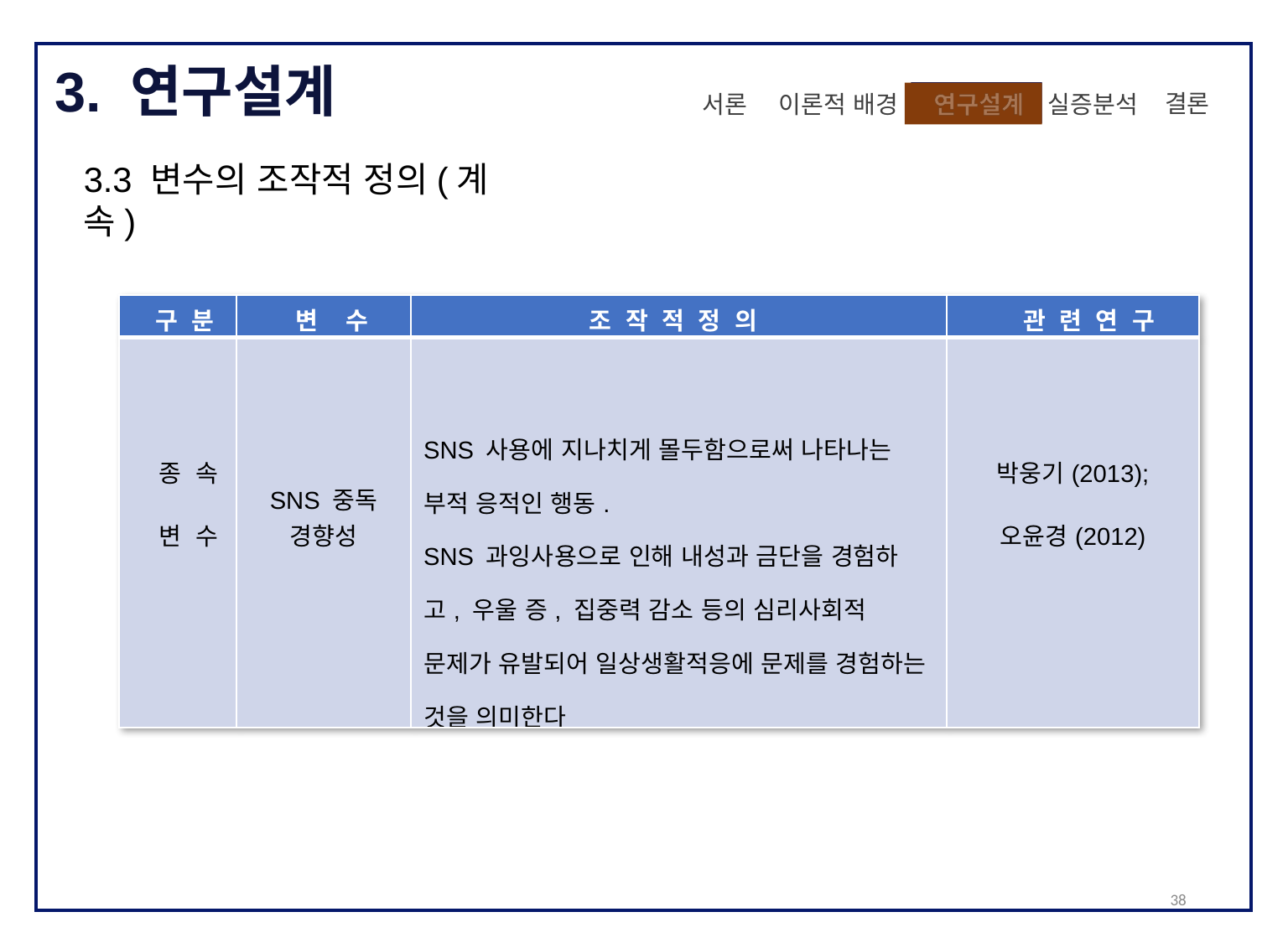

3. 연구설계

 결론
실증분석
이론적 배경
 연구설계
 연구설계
서론
3.3 변수의 조작적 정의(계속)

| 구 분 | 변 수 | 조 작 적 정 의 | 관 련 연 구 |
| --- | --- | --- | --- |
| 종 속 변 수 | SNS 중독 경향성 | SNS 사용에 지나치게 몰두함으로써 나타나는 부적 응적인 행동. SNS 과잉사용으로 인해 내성과 금단을 경험하고, 우울 증, 집중력 감소 등의 심리사회적 문제가 유발되어 일상생활적응에 문제를 경험하는 것을 의미한다 | 박웅기(2013); 오윤경(2012) |
38